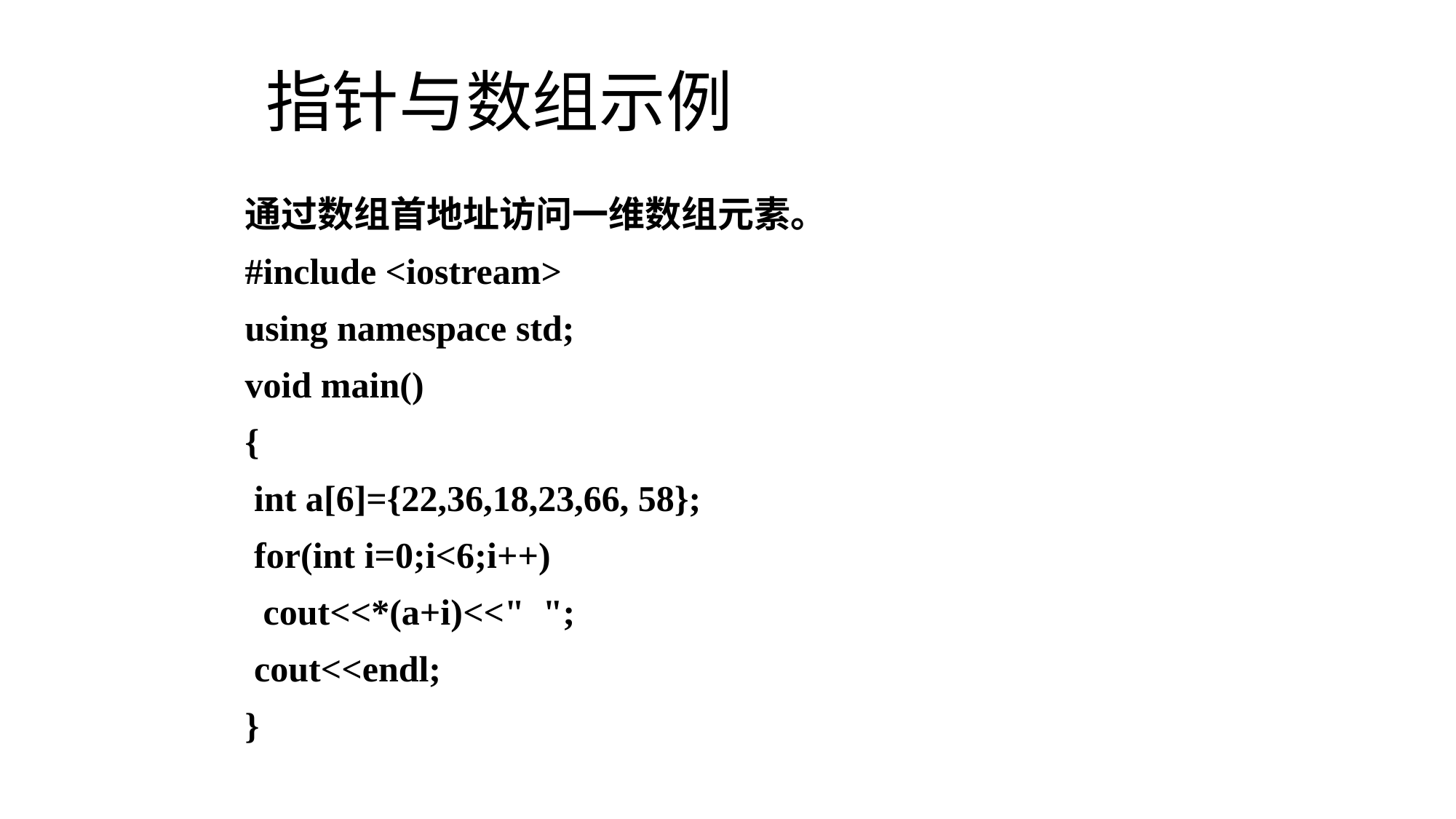

# 指针与数组示例
通过数组首地址访问一维数组元素。
#include <iostream>
using namespace std;
void main()
{
 int a[6]={22,36,18,23,66, 58};
 for(int i=0;i<6;i++)
  cout<<*(a+i)<<"  ";
 cout<<endl;
}